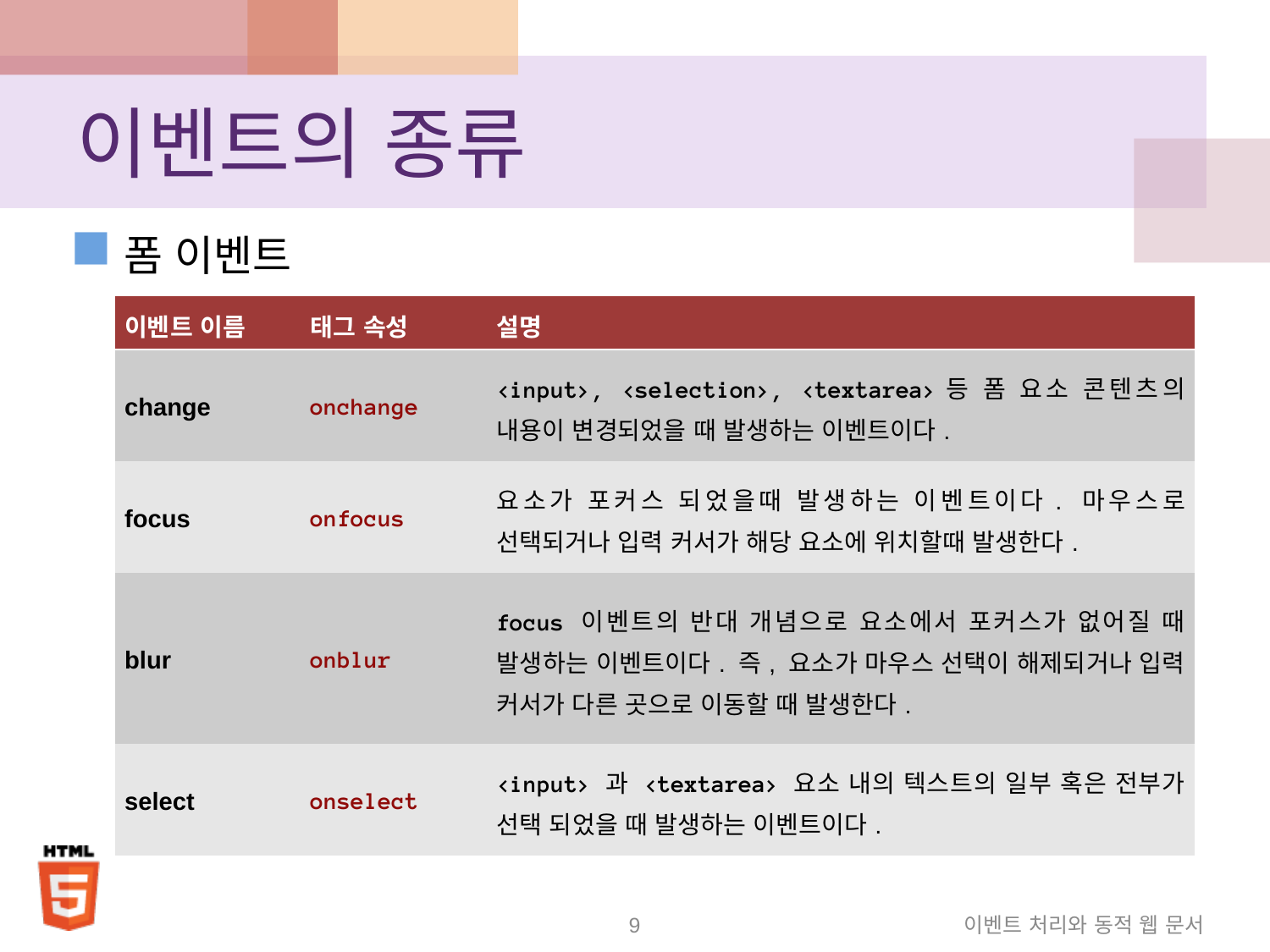

# 이벤트의 종류
폼 이벤트
| 이벤트 이름 | 태그 속성 | 설명 |
| --- | --- | --- |
| change | onchange | <input>, <selection>, <textarea>등 폼 요소 콘텐츠의 내용이 변경되었을 때 발생하는 이벤트이다. |
| focus | onfocus | 요소가 포커스 되었을때 발생하는 이벤트이다. 마우스로 선택되거나 입력 커서가 해당 요소에 위치할때 발생한다. |
| blur | onblur | focus 이벤트의 반대 개념으로 요소에서 포커스가 없어질 때 발생하는 이벤트이다. 즉, 요소가 마우스 선택이 해제되거나 입력 커서가 다른 곳으로 이동할 때 발생한다. |
| select | onselect | <input> 과 <textarea> 요소 내의 텍스트의 일부 혹은 전부가 선택 되었을 때 발생하는 이벤트이다. |
9
이벤트 처리와 동적 웹 문서